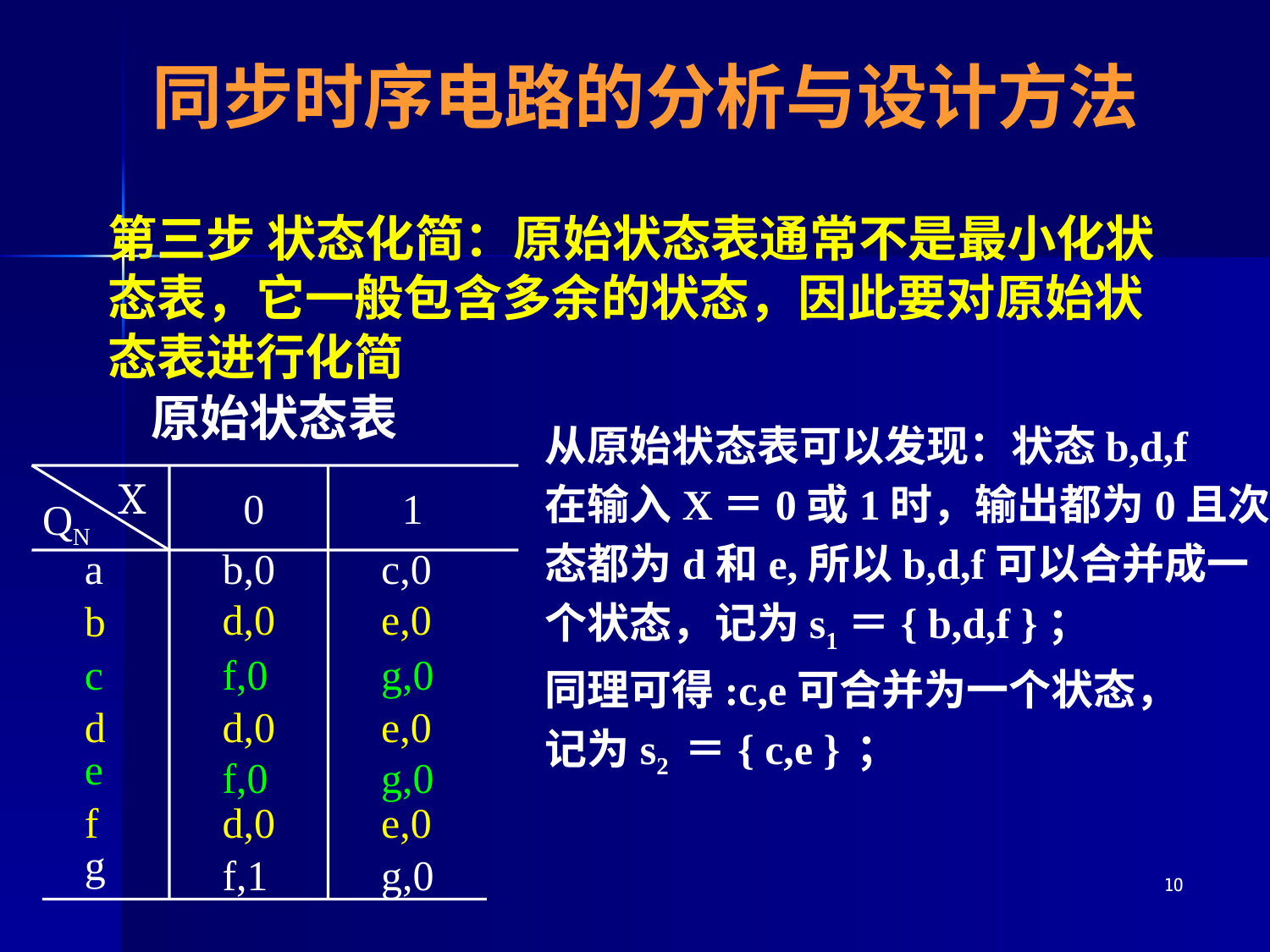

# 同步时序电路的分析与设计方法
第三步 状态化简：原始状态表通常不是最小化状态表，它一般包含多余的状态，因此要对原始状态表进行化简
原始状态表

X

0
1
  QN
a
b,0
c,0

d,0
e,0
b
c
f,0
g,0
d
d,0
e,0
e
f,0
g,0
f
d,0
e,0
g
f,1
g,0

从原始状态表可以发现：状态b,d,f
在输入X＝0或1时，输出都为0且次
态都为d和e,所以b,d,f可以合并成一
个状态，记为s1＝{ b,d,f }；
同理可得:c,e可合并为一个状态，
记为s2 ＝{ c,e } ；
10